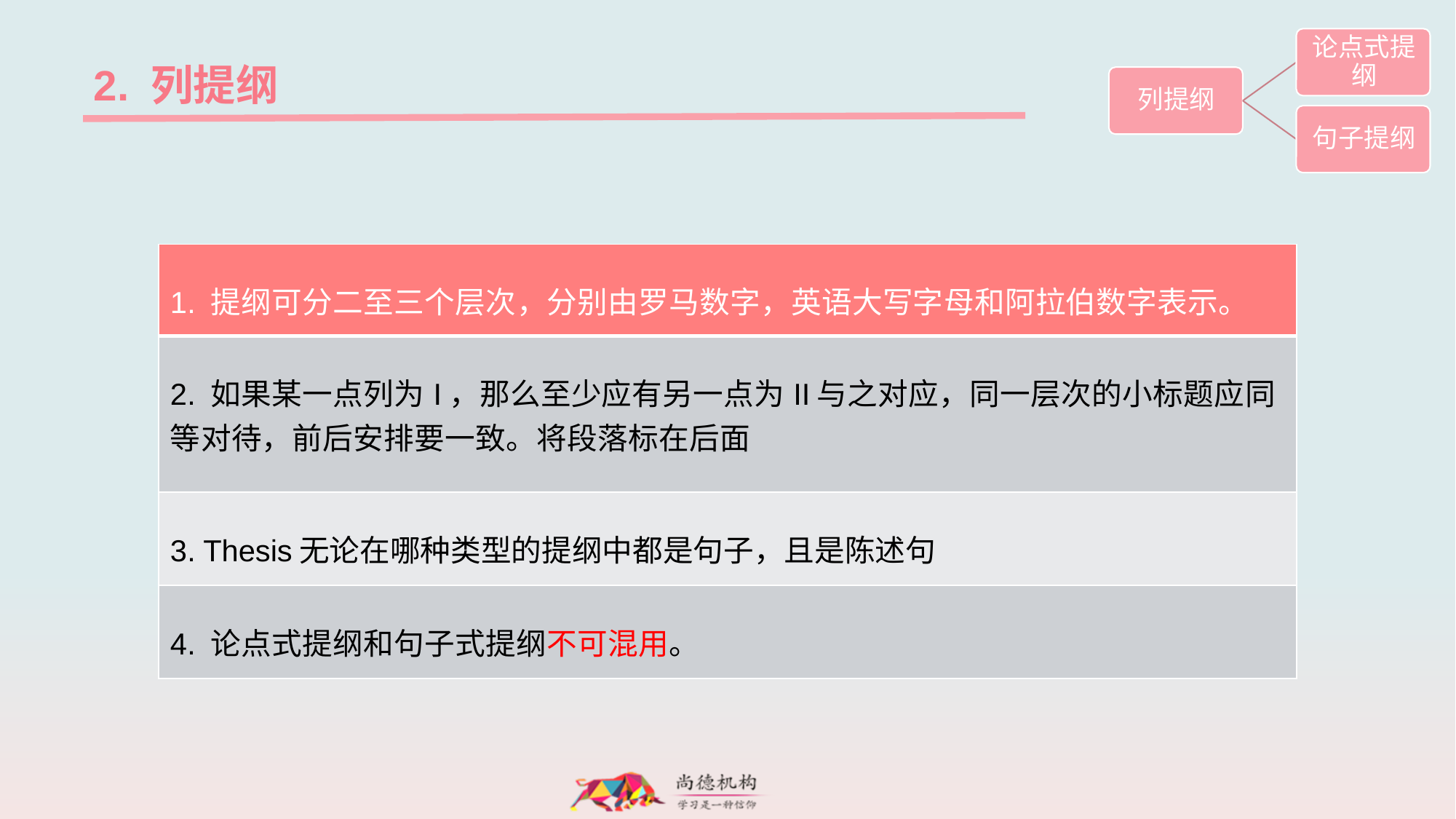

列提纲

论点式提纲

句子提纲
2. 列提纲
| 1. 提纲可分二至三个层次，分别由罗马数字，英语大写字母和阿拉伯数字表示。 |
| --- |
| 2. 如果某一点列为I，那么至少应有另一点为II与之对应，同一层次的小标题应同等对待，前后安排要一致。将段落标在后面 |
| 3. Thesis无论在哪种类型的提纲中都是句子，且是陈述句 |
| 4. 论点式提纲和句子式提纲不可混用。 |